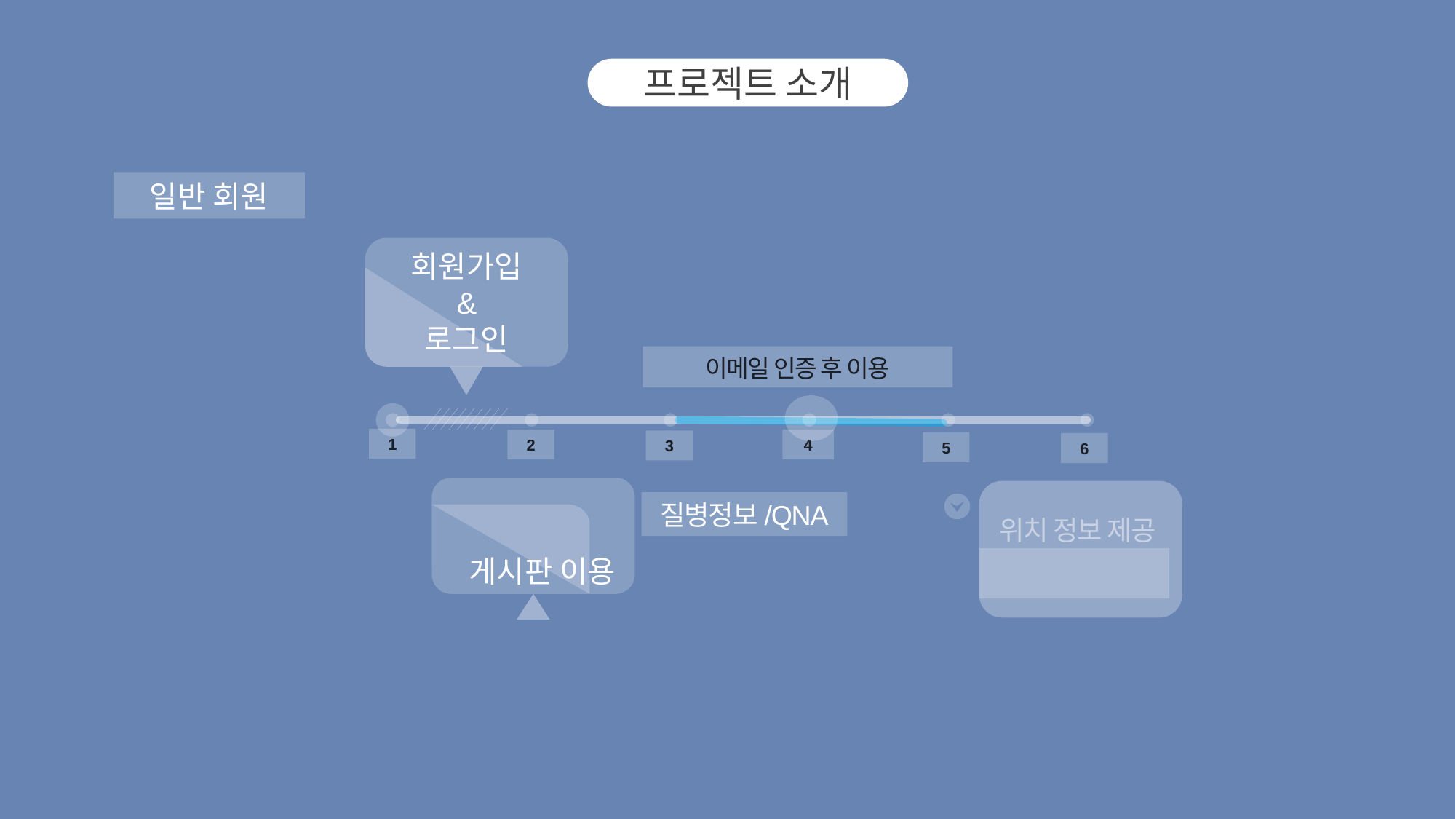

프로젝트 소개
일반 회원
회원가입
&
로그인

이메일 인증 후 이용

1
4
2
3
5
6

질병정보/QNA

위치 정보 제공
게시판 이용